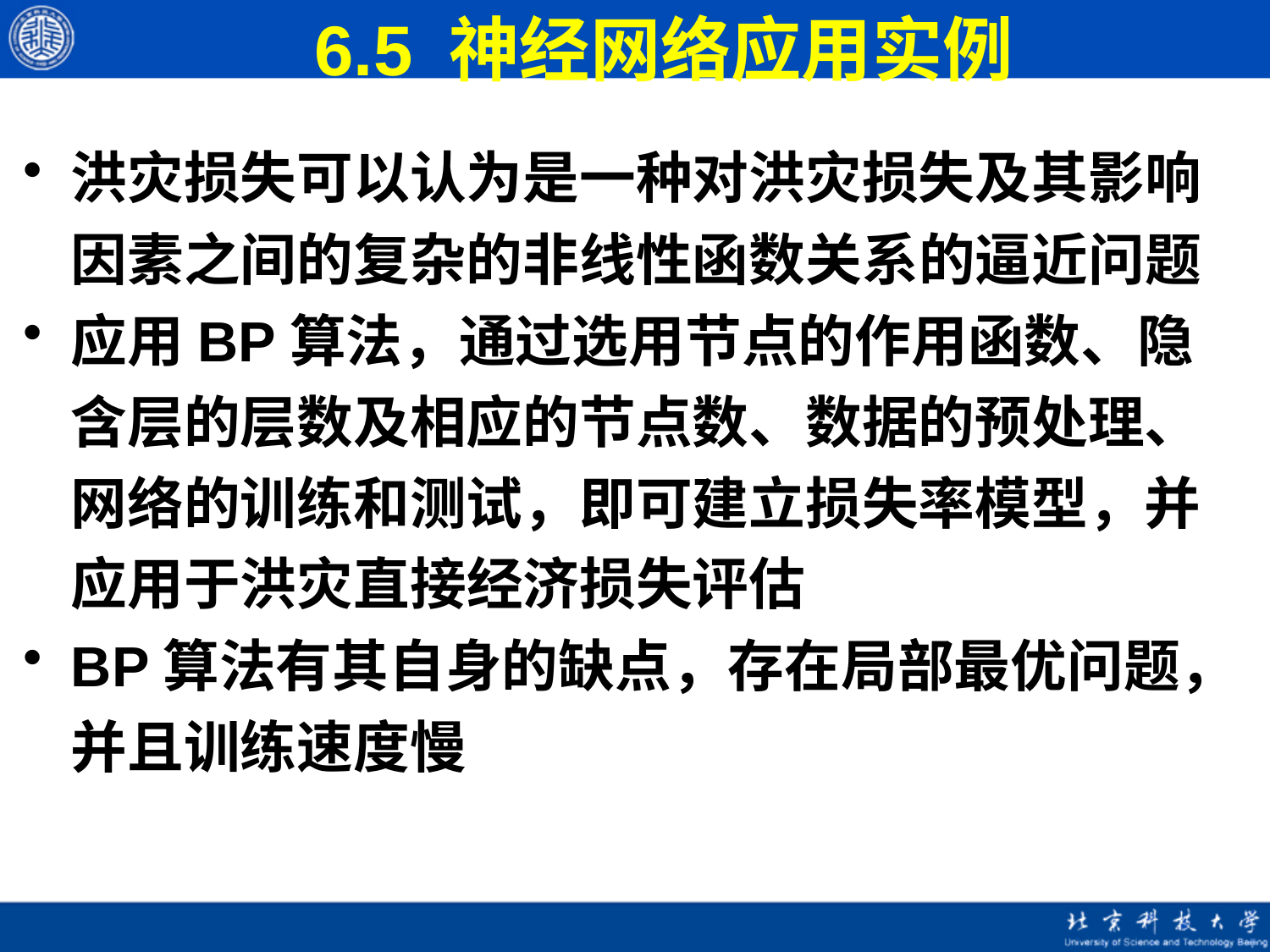

6.5 神经网络应用实例
洪灾损失可以认为是一种对洪灾损失及其影响因素之间的复杂的非线性函数关系的逼近问题
应用BP算法，通过选用节点的作用函数、隐含层的层数及相应的节点数、数据的预处理、网络的训练和测试，即可建立损失率模型，并应用于洪灾直接经济损失评估
BP算法有其自身的缺点，存在局部最优问题，并且训练速度慢